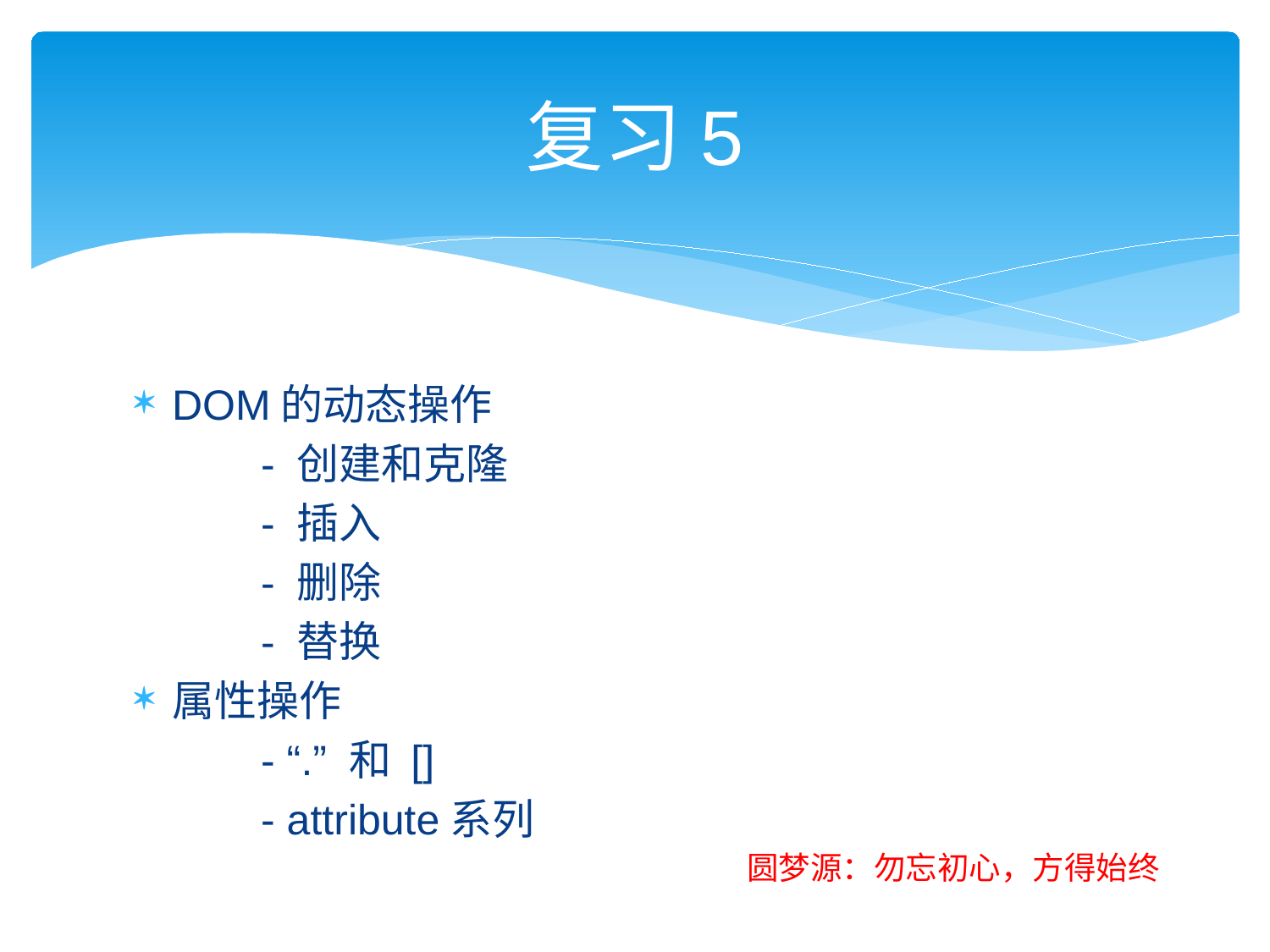

# 复习5
DOM的动态操作
	- 创建和克隆
	- 插入
	- 删除
	- 替换
属性操作
	- “.” 和 []
	- attribute系列